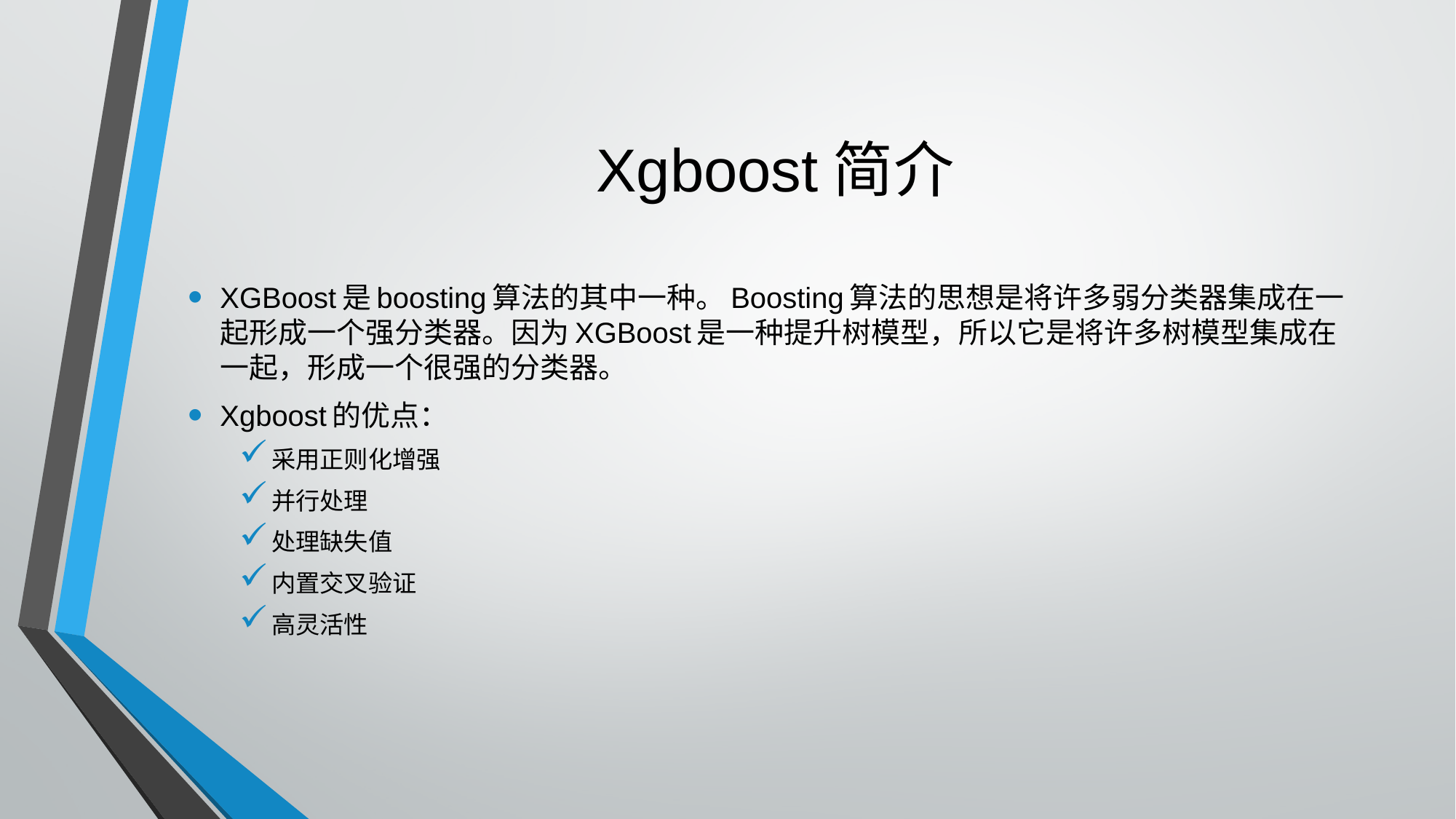

# Xgboost简介
XGBoost是boosting算法的其中一种。Boosting算法的思想是将许多弱分类器集成在一起形成一个强分类器。因为XGBoost是一种提升树模型，所以它是将许多树模型集成在一起，形成一个很强的分类器。
Xgboost的优点：
采用正则化增强
并行处理
处理缺失值
内置交叉验证
高灵活性